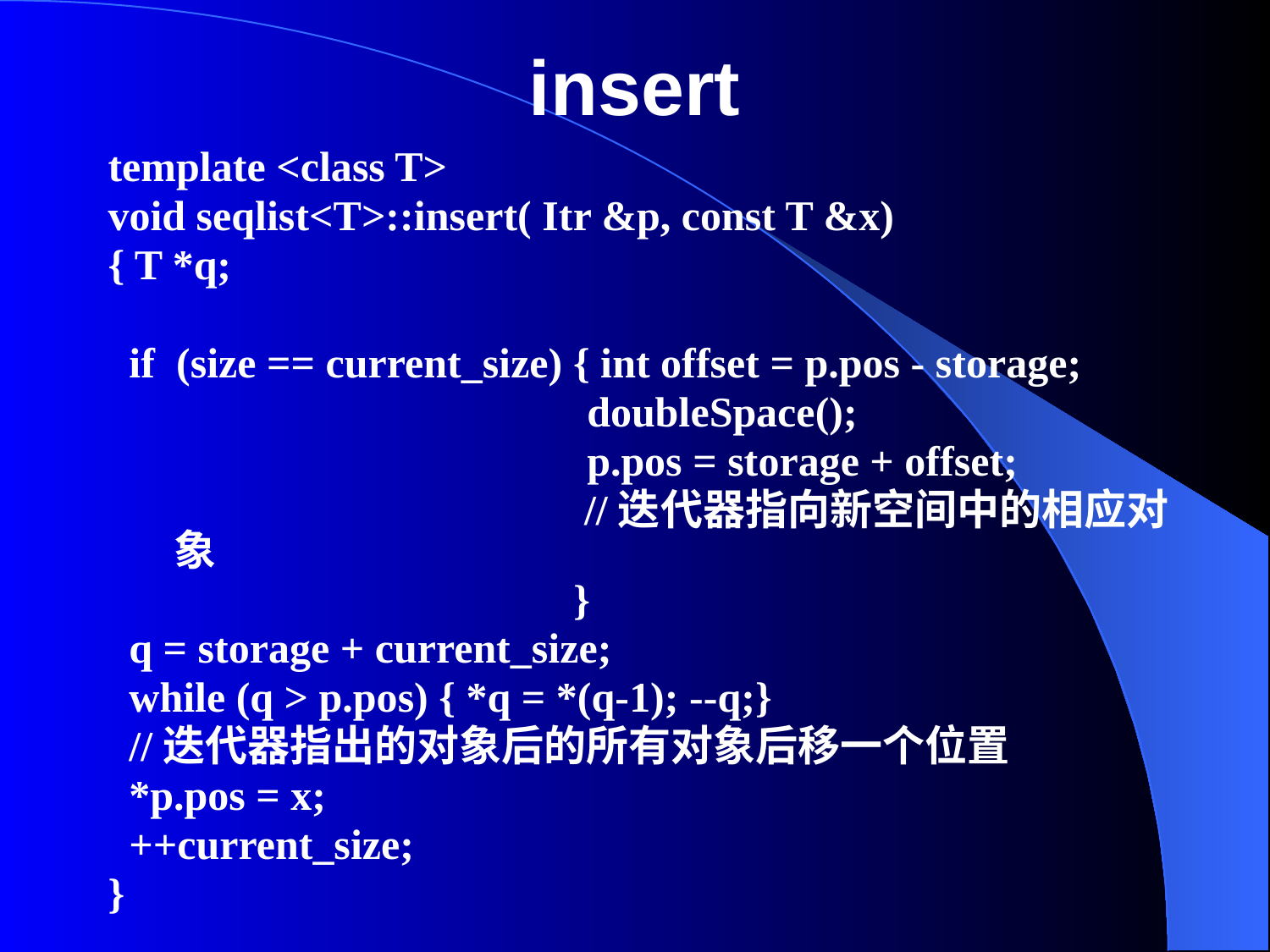

# insert
template <class T>
void seqlist<T>::insert( Itr &p, const T &x)
{ T *q;

  if  (size == current_size) { int offset = p.pos - storage;
	                                       doubleSpace();
	                                       p.pos = storage + offset;
                                             //迭代器指向新空间中的相应对象
                                            }
  q = storage + current_size;
  while (q > p.pos) { *q = *(q-1); --q;}
  //迭代器指出的对象后的所有对象后移一个位置
  *p.pos = x;
  ++current_size;
}